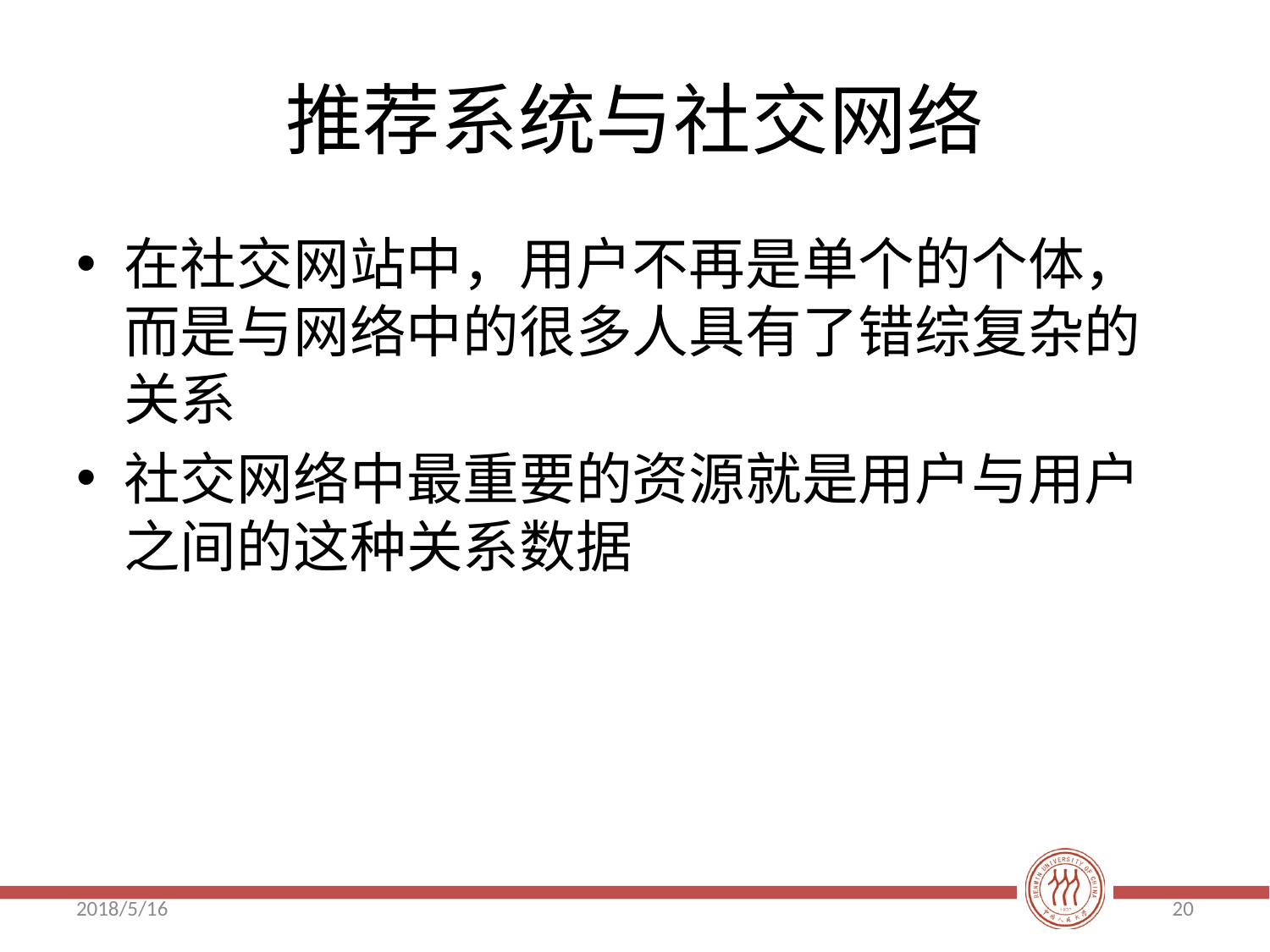

# 推荐系统与社交网络
在社交网站中，用户不再是单个的个体，而是与网络中的很多人具有了错综复杂的关系
社交网络中最重要的资源就是用户与用户之间的这种关系数据

2018/5/16
20